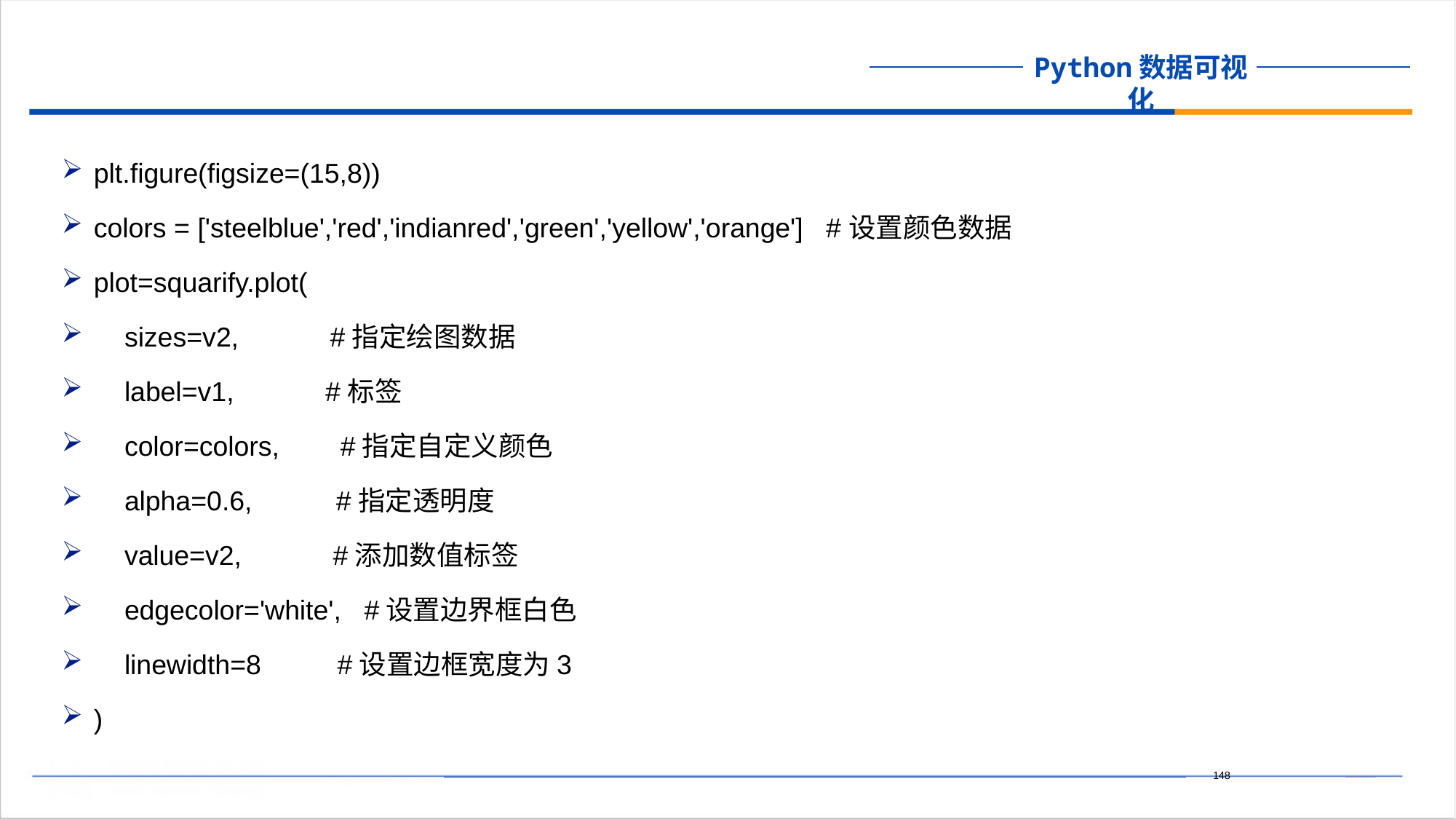

plt.figure(figsize=(15,8))
colors = ['steelblue','red','indianred','green','yellow','orange']   #设置颜色数据
plot=squarify.plot(
    sizes=v2,            #指定绘图数据
    label=v1,            #标签
    color=colors,        #指定自定义颜色
    alpha=0.6,           #指定透明度
    value=v2,            #添加数值标签
    edgecolor='white',   #设置边界框白色
    linewidth=8          #设置边框宽度为3
)